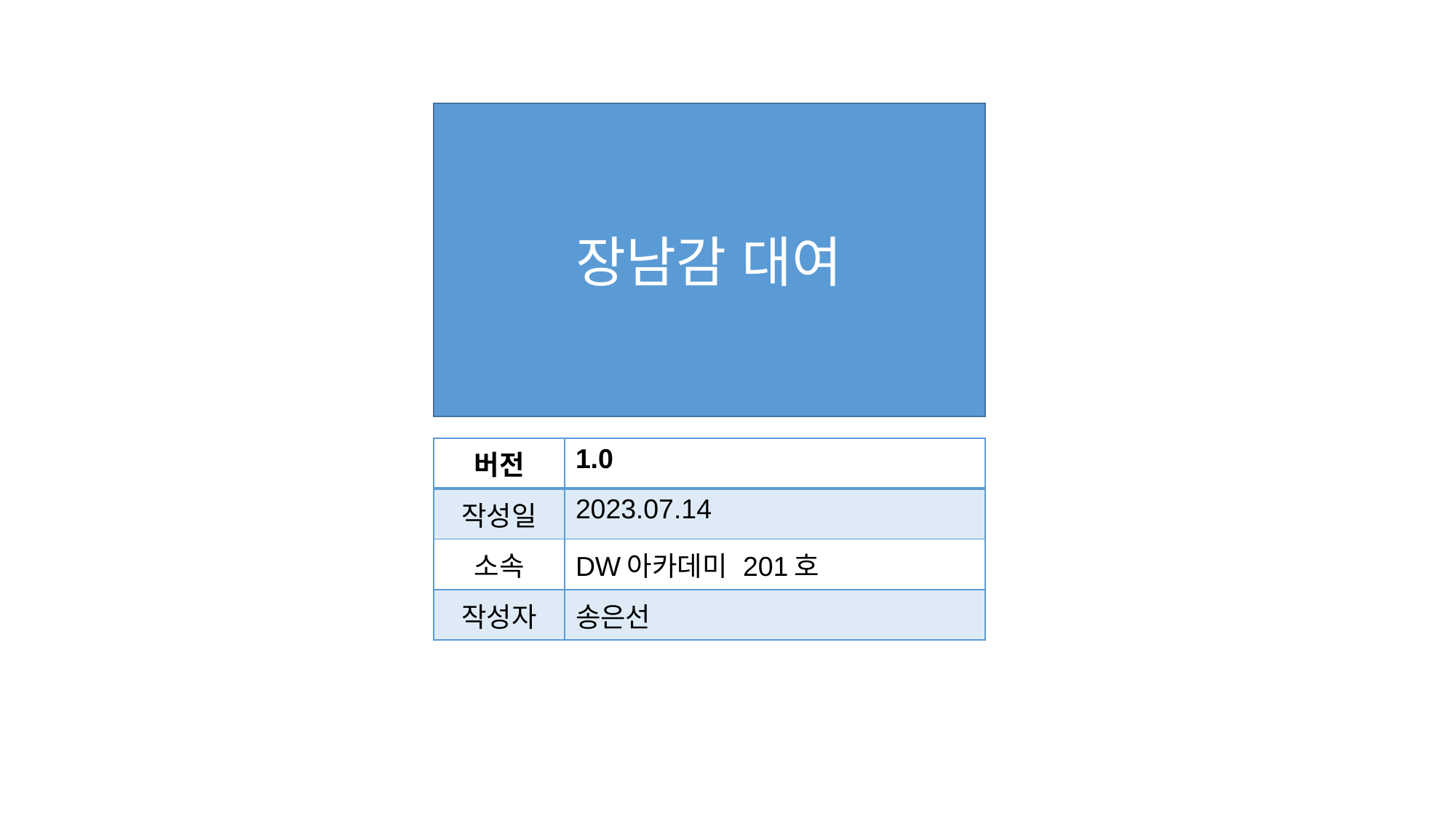

장남감 대여
| 버전 | 1.0 |
| --- | --- |
| 작성일 | 2023.07.14 |
| 소속 | DW아카데미 201호 |
| 작성자 | 송은선 |